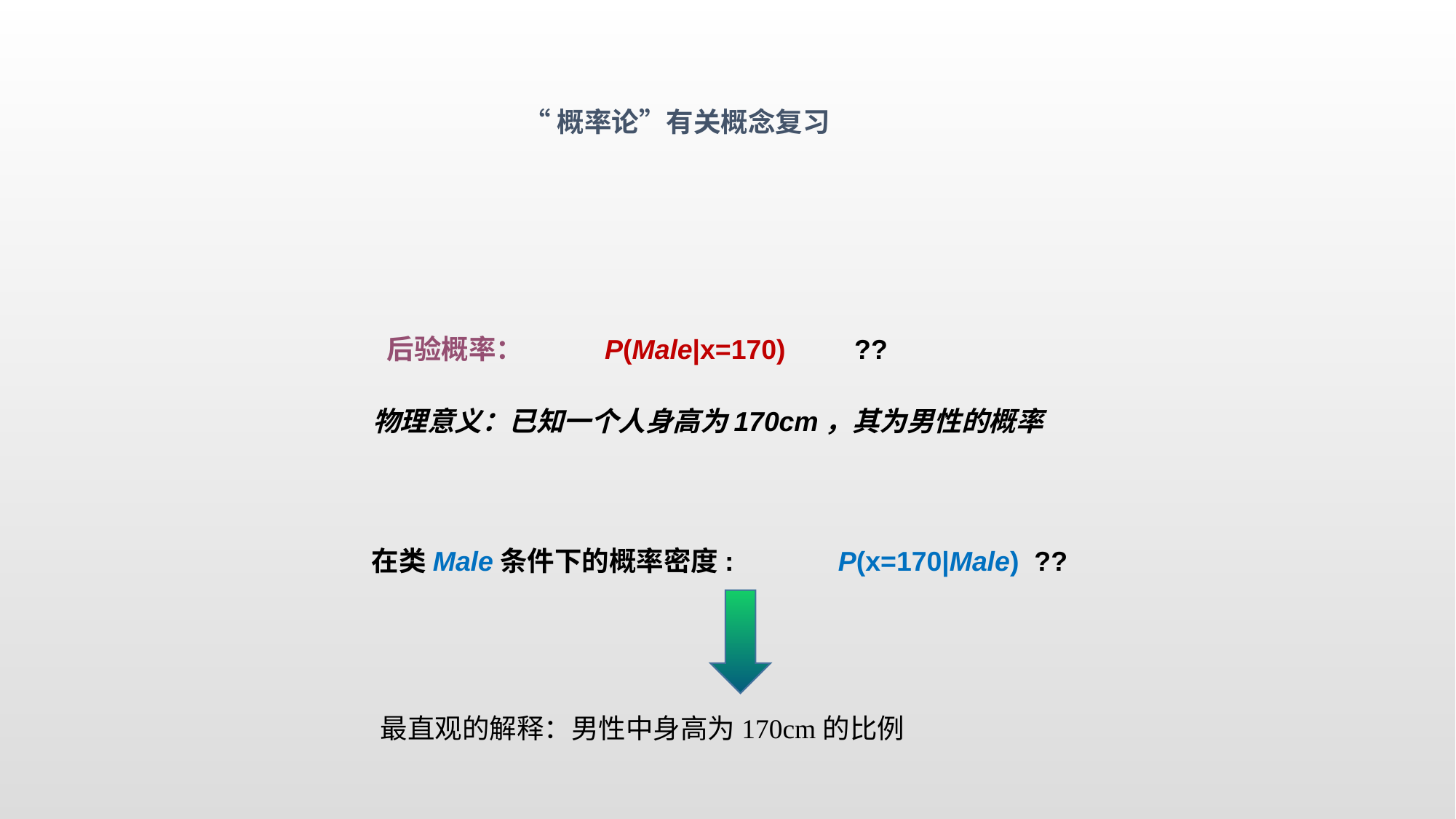

“概率论”有关概念复习
后验概率：
P(Male|x=170)         ??
物理意义：已知一个人身高为170cm，其为男性的概率
在类Male条件下的概率密度:
P(x=170|Male)  ??

最直观的解释：男性中身高为170cm的比例